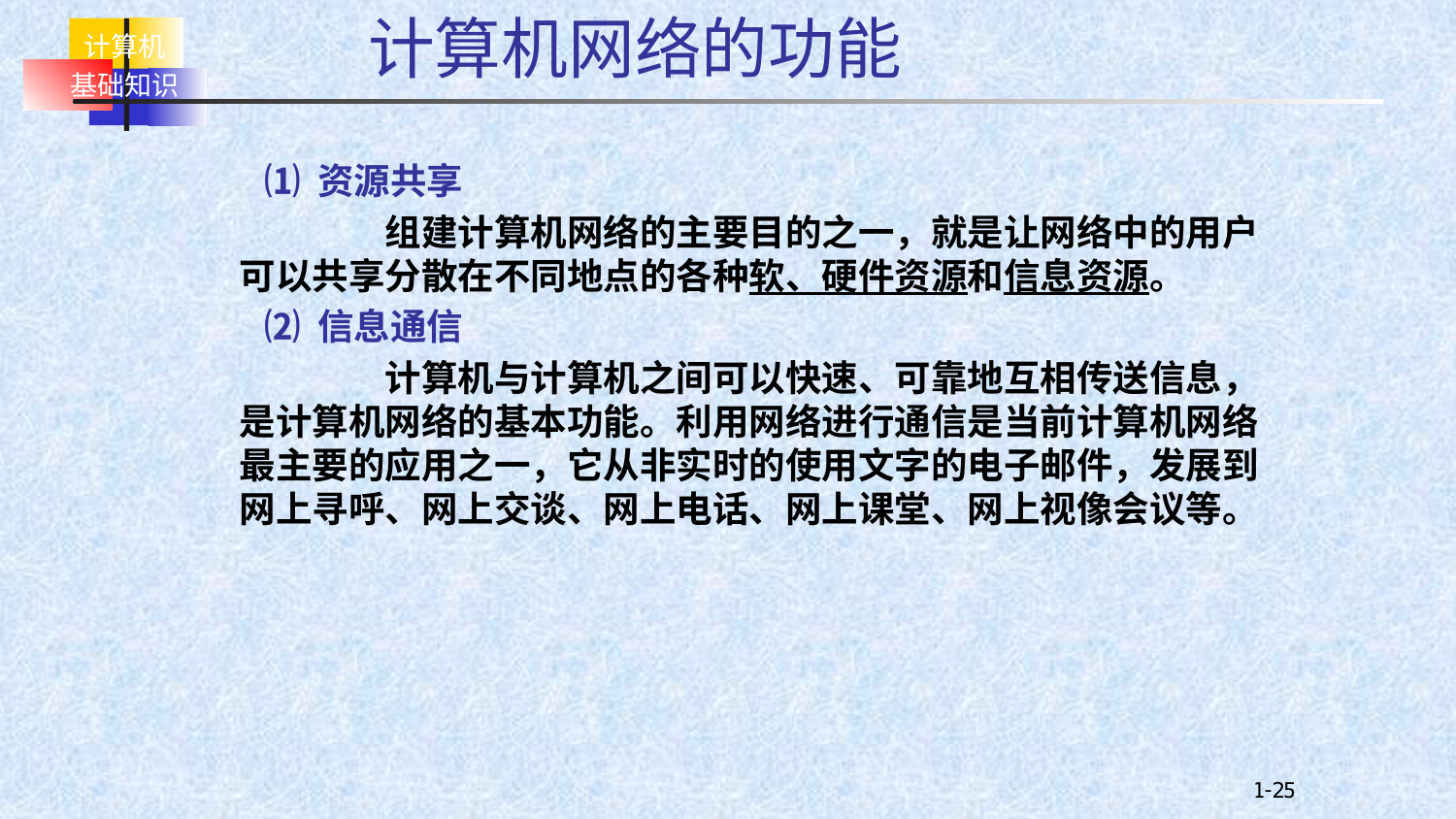

计算机网络的功能
   ⑴ 资源共享
	组建计算机网络的主要目的之一，就是让网络中的用户可以共享分散在不同地点的各种软、硬件资源和信息资源。
   ⑵ 信息通信
	计算机与计算机之间可以快速、可靠地互相传送信息，是计算机网络的基本功能。利用网络进行通信是当前计算机网络最主要的应用之一，它从非实时的使用文字的电子邮件，发展到网上寻呼、网上交谈、网上电话、网上课堂、网上视像会议等。
1-25